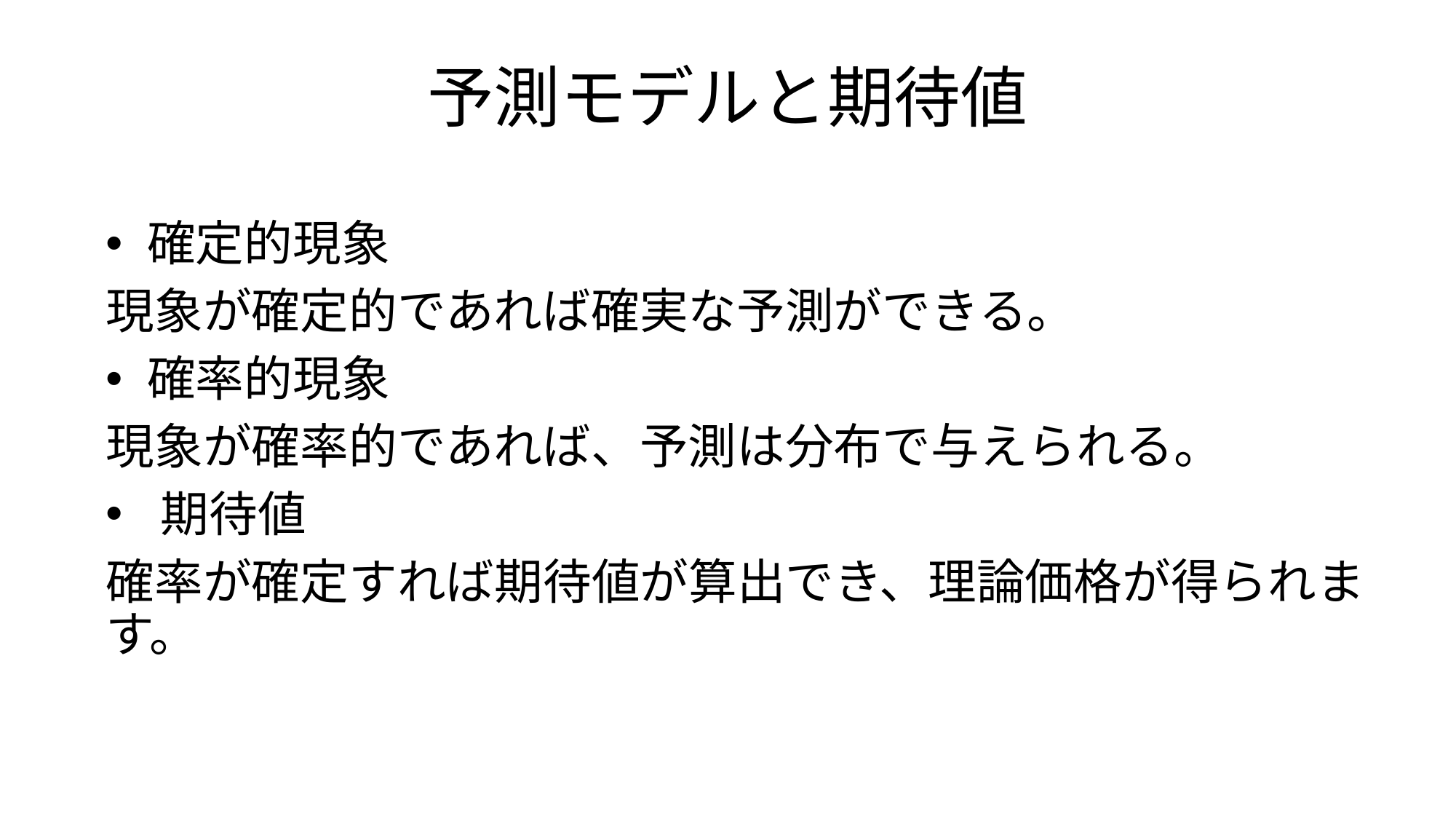

# 予測モデルと期待値
確定的現象
現象が確定的であれば確実な予測ができる。
確率的現象
現象が確率的であれば、予測は分布で与えられる。
期待値
確率が確定すれば期待値が算出でき、理論価格が得られます。